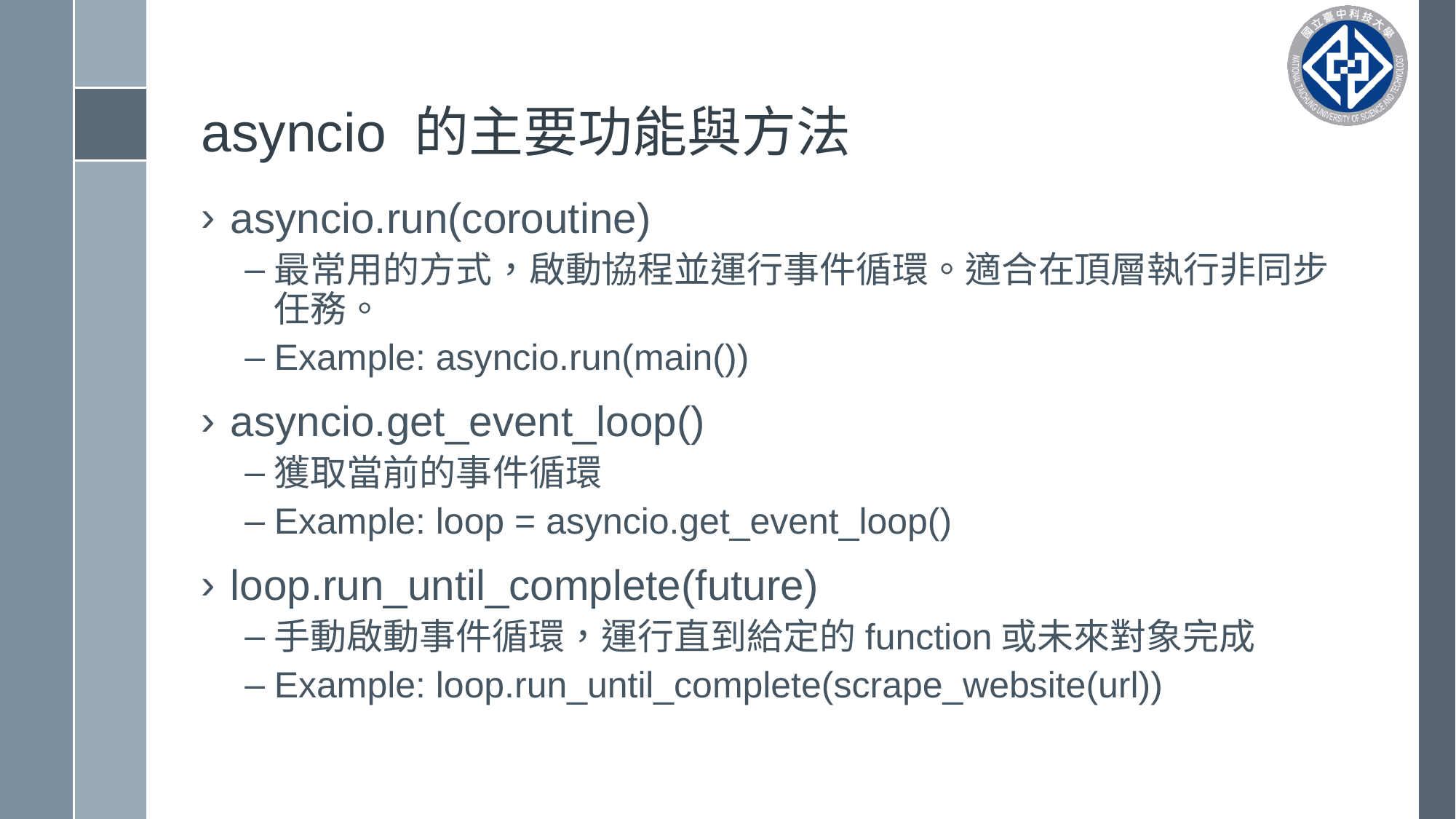

# asyncio 的主要功能與方法
asyncio.run(coroutine)
最常用的方式，啟動協程並運行事件循環。適合在頂層執行非同步任務。
Example: asyncio.run(main())
asyncio.get_event_loop()
獲取當前的事件循環
Example: loop = asyncio.get_event_loop()
loop.run_until_complete(future)
手動啟動事件循環，運行直到給定的function或未來對象完成
Example: loop.run_until_complete(scrape_website(url))